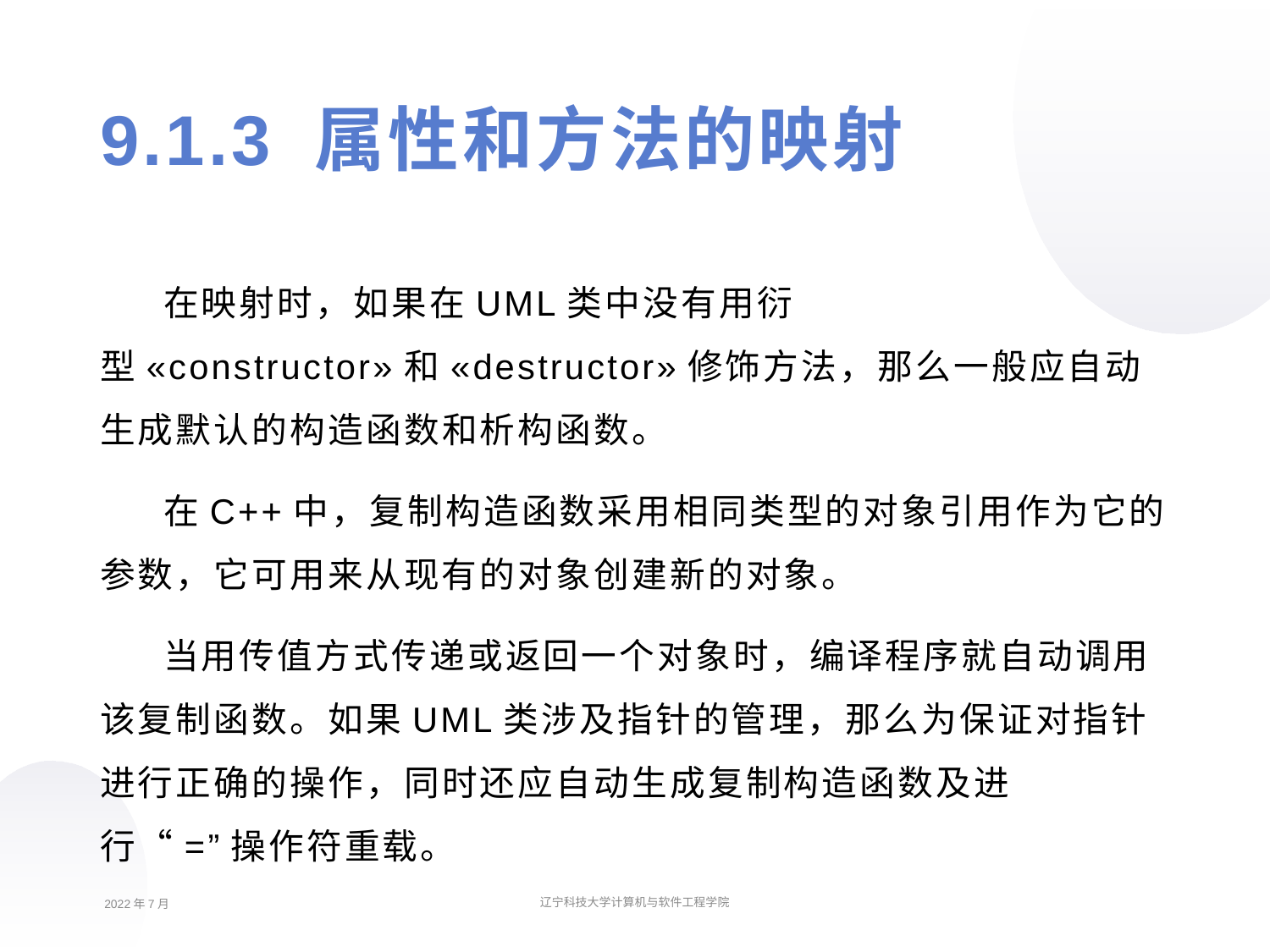

9.1.3 属性和方法的映射
在映射时，如果在UML类中没有用衍型«constructor»和«destructor»修饰方法，那么一般应自动生成默认的构造函数和析构函数。
在C++中，复制构造函数采用相同类型的对象引用作为它的参数，它可用来从现有的对象创建新的对象。
当用传值方式传递或返回一个对象时，编译程序就自动调用该复制函数。如果UML类涉及指针的管理，那么为保证对指针进行正确的操作，同时还应自动生成复制构造函数及进行“=”操作符重载。

2022年7月
辽宁科技大学计算机与软件工程学院
21